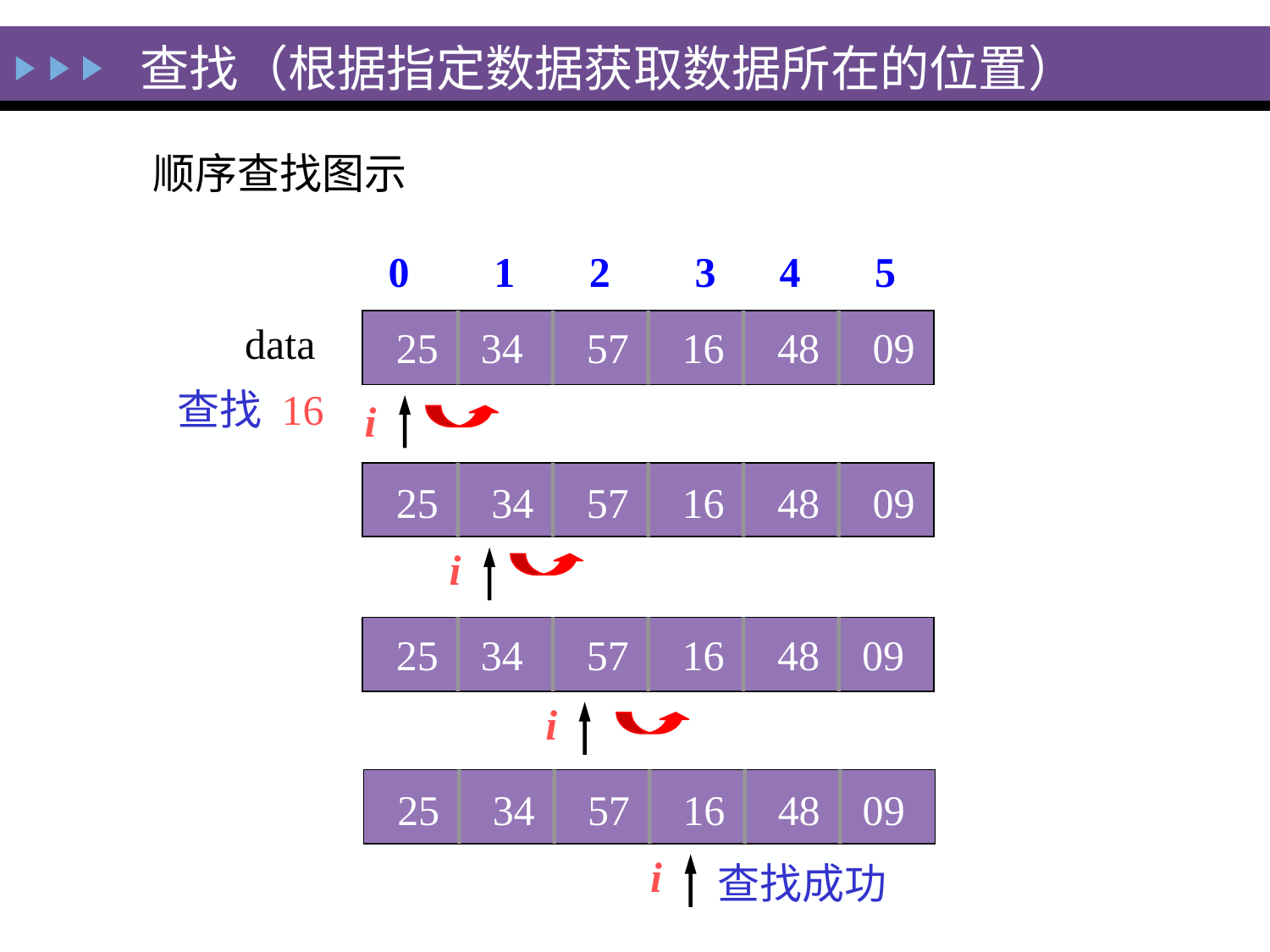

查找（根据指定数据获取数据所在的位置）
顺序查找图示
0        1       2        3      4       5
data

 25    34      57     16     48     09
查找 16
i

 25     34     57     16     48     09
i

 25    34      57     16     48    09
i

 25     34     57     16     48    09
i
查找成功